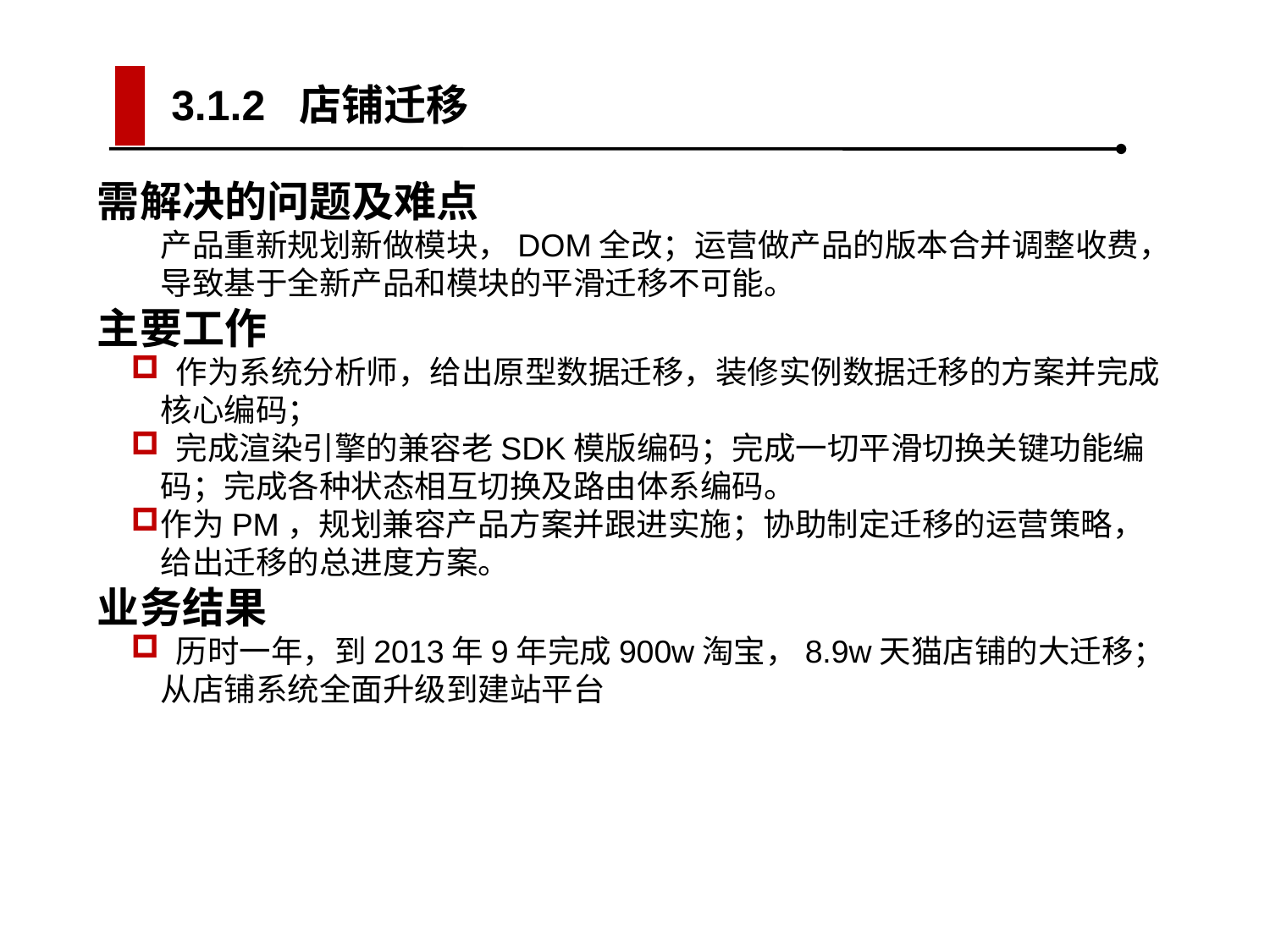

3.1.2  店铺迁移
需解决的问题及难点
产品重新规划新做模块，DOM全改；运营做产品的版本合并调整收费，导致基于全新产品和模块的平滑迁移不可能。
主要工作
 作为系统分析师，给出原型数据迁移，装修实例数据迁移的方案并完成核心编码；
 完成渲染引擎的兼容老SDK模版编码；完成一切平滑切换关键功能编码；完成各种状态相互切换及路由体系编码。
作为PM，规划兼容产品方案并跟进实施；协助制定迁移的运营策略，给出迁移的总进度方案。
业务结果
 历时一年，到2013年9年完成900w淘宝，8.9w天猫店铺的大迁移；从店铺系统全面升级到建站平台